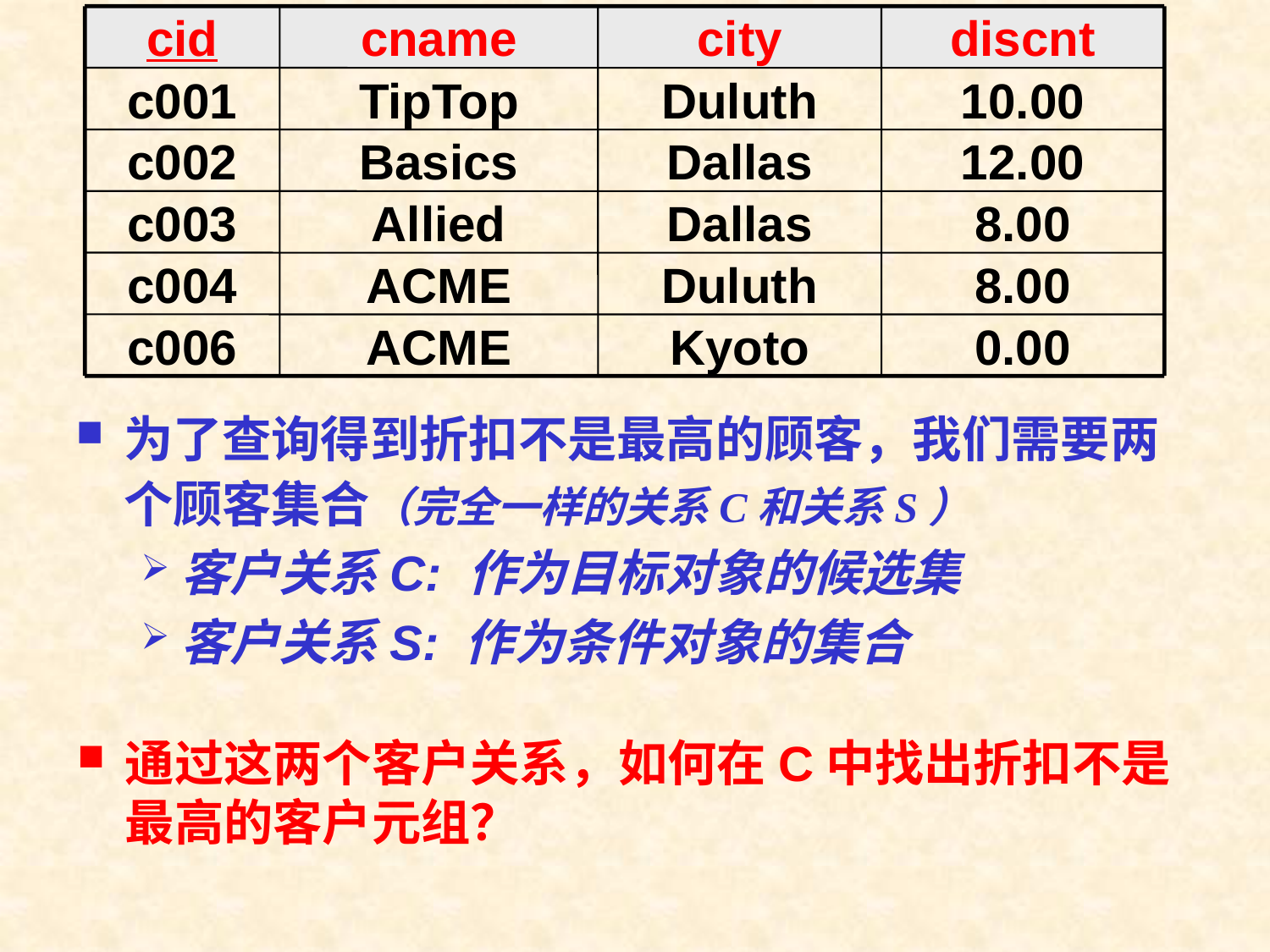

cid

cname

city

discnt

c001

TipTop
Duluth
10.00
c002

Basics
Dallas
12.00
c003

Allied
Dallas
8.00
c004

ACME
Duluth
8.00
c006

ACME
Kyoto
0.00

为了查询得到折扣不是最高的顾客，我们需要两个顾客集合（完全一样的关系C和关系S）
客户关系C: 作为目标对象的候选集
客户关系S: 作为条件对象的集合
通过这两个客户关系，如何在C中找出折扣不是最高的客户元组？